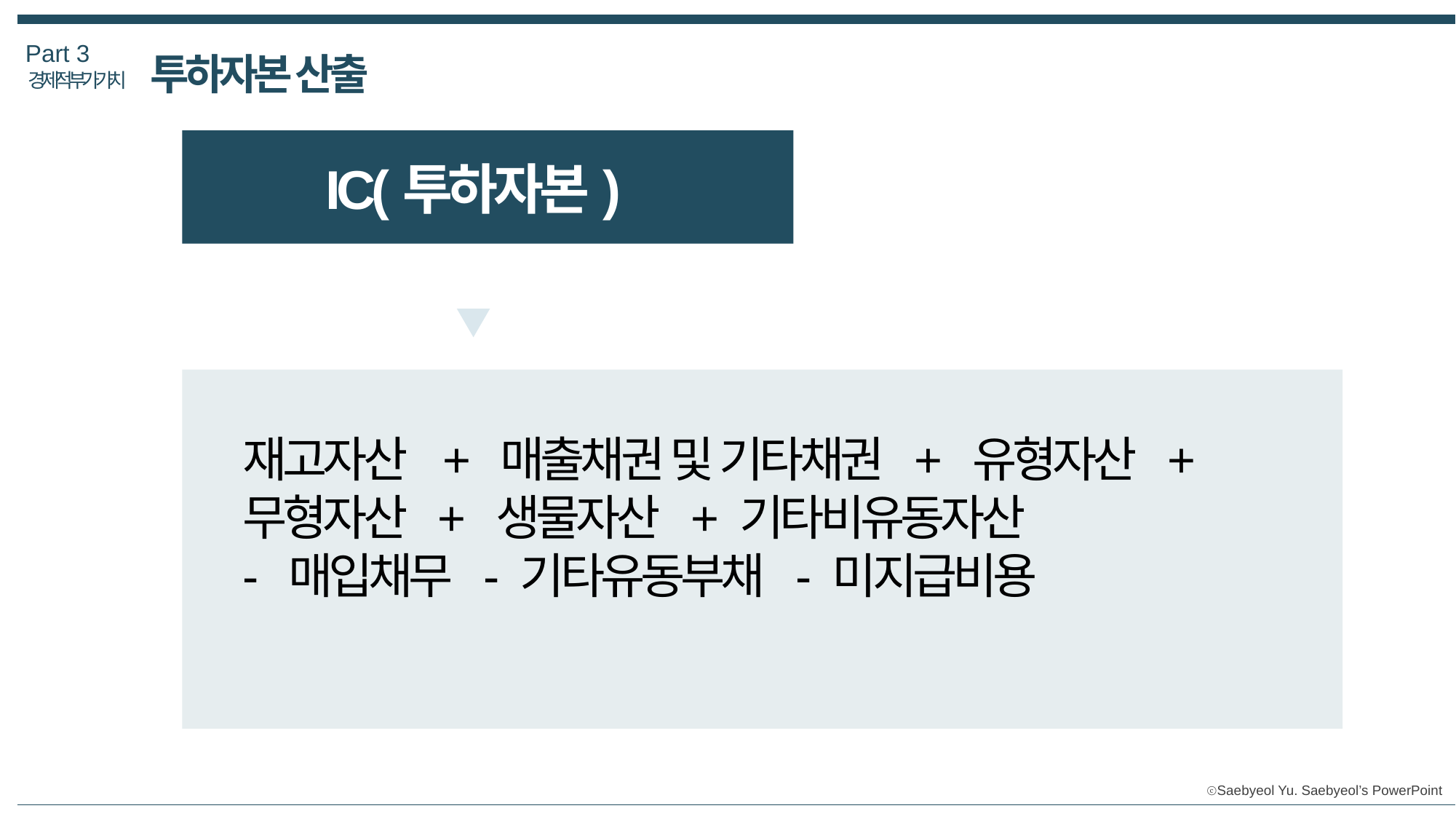

Part 3
투하자본 산출
경제적부가가치

IC(투하자본)

재고자산  +  매출채권 및 기타채권  +  유형자산  +   무형자산  +  생물자산  + 기타비유동자산
-  매입채무  - 기타유동부채  - 미지급비용